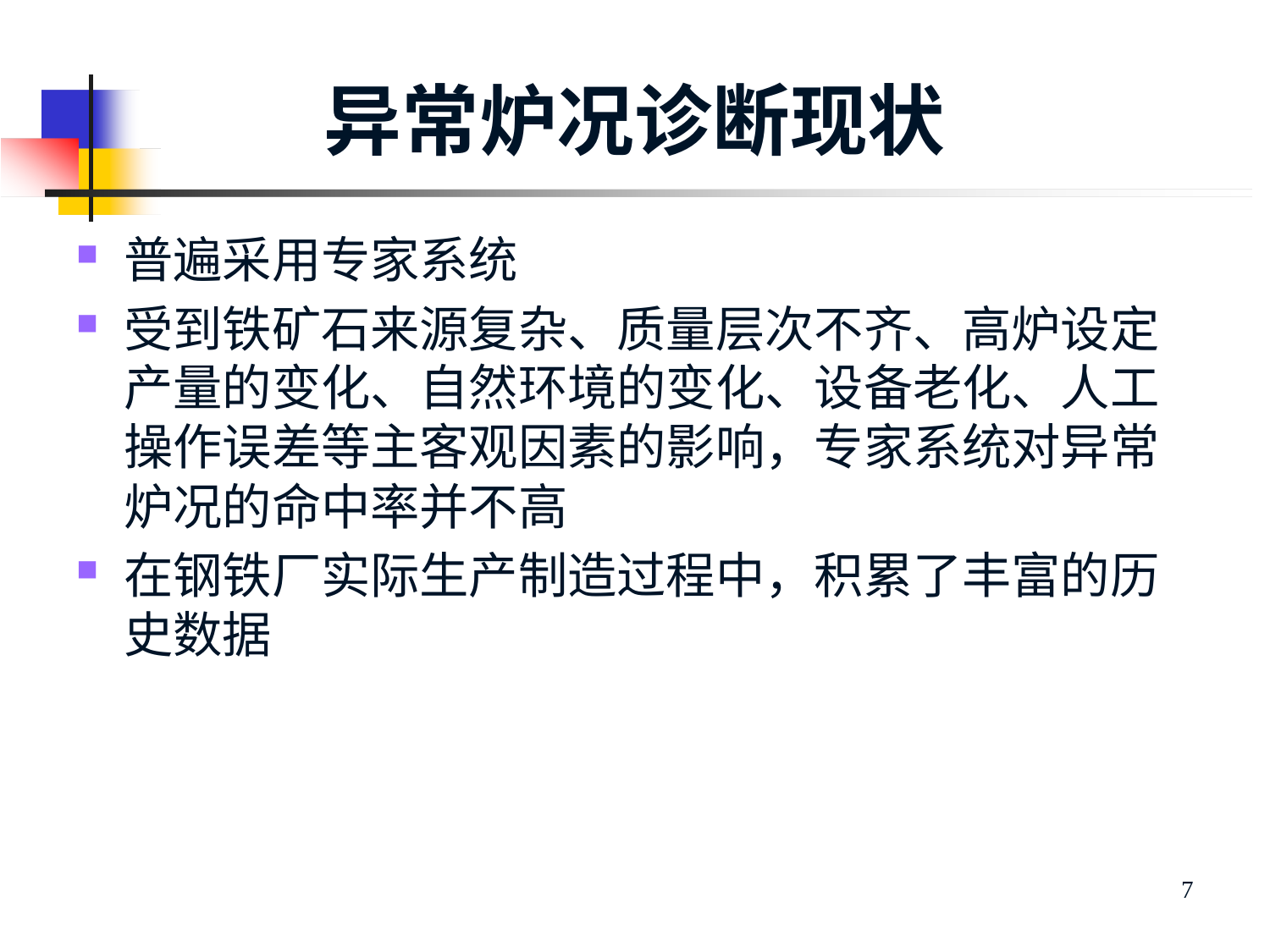

# 异常炉况诊断现状
普遍采用专家系统
受到铁矿石来源复杂、质量层次不齐、高炉设定产量的变化、自然环境的变化、设备老化、人工操作误差等主客观因素的影响，专家系统对异常炉况的命中率并不高
在钢铁厂实际生产制造过程中，积累了丰富的历史数据
7